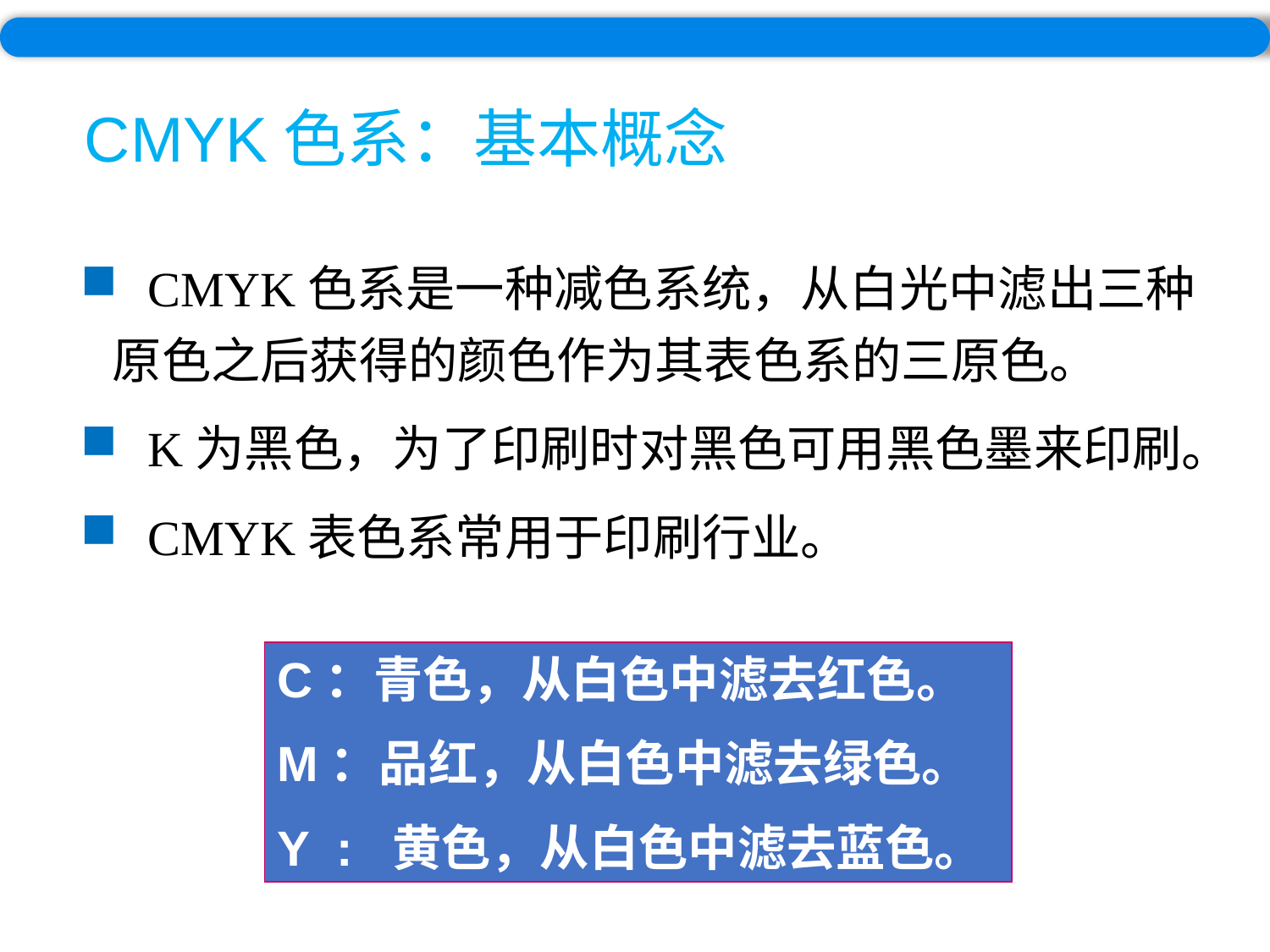

# CMYK色系：基本概念
 CMYK色系是一种减色系统，从白光中滤出三种原色之后获得的颜色作为其表色系的三原色。
 K为黑色，为了印刷时对黑色可用黑色墨来印刷。
 CMYK表色系常用于印刷行业。

C：青色，从白色中滤去红色。
M：品红，从白色中滤去绿色。
Y  :  黄色，从白色中滤去蓝色。